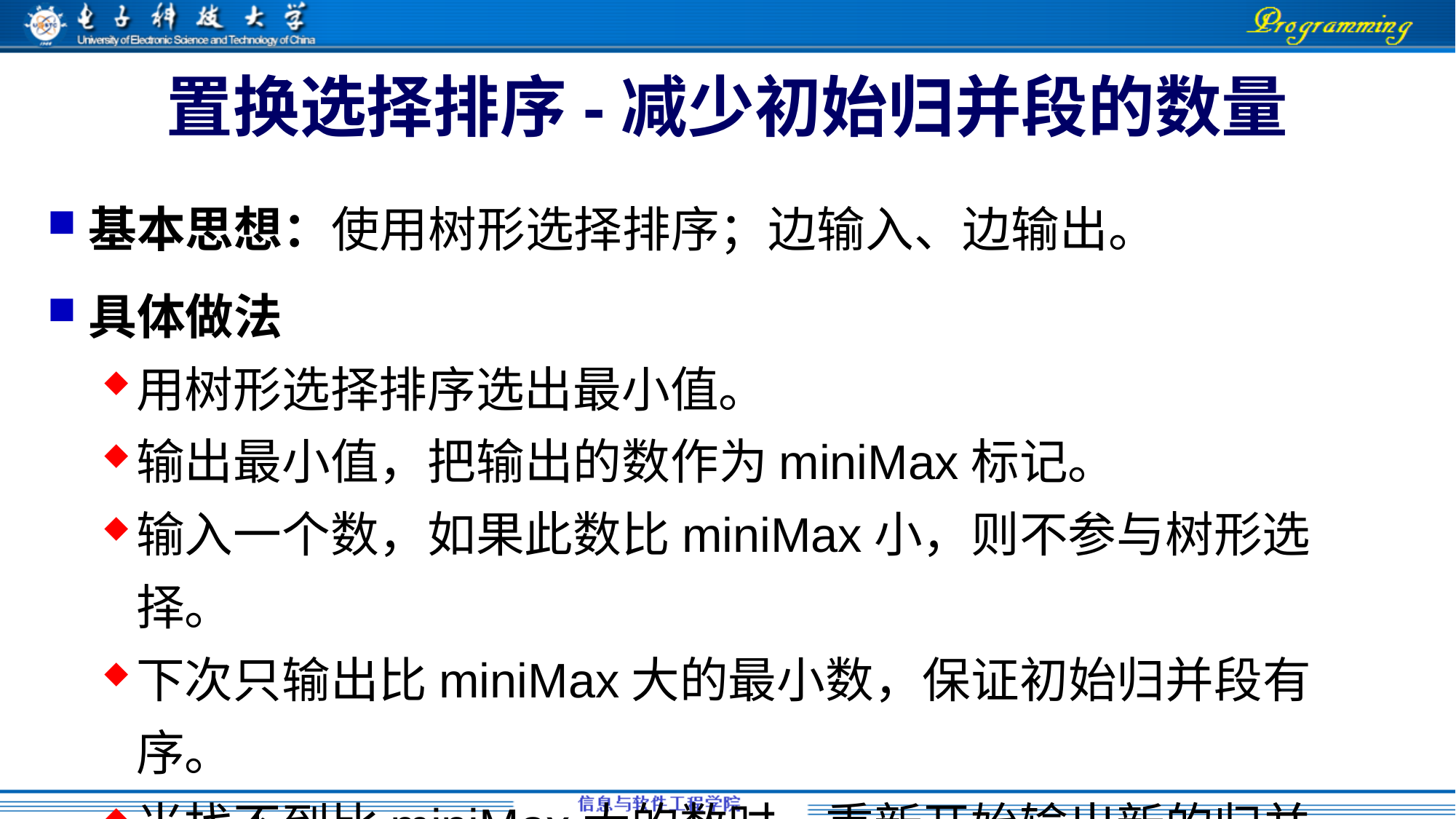

# 置换选择排序-减少初始归并段的数量
基本思想：使用树形选择排序；边输入、边输出。
具体做法
用树形选择排序选出最小值。
输出最小值，把输出的数作为miniMax标记。
输入一个数，如果此数比miniMax小，则不参与树形选择。
下次只输出比miniMax大的最小数，保证初始归并段有序。
当找不到比miniMax大的数时，重新开始输出新的归并段。